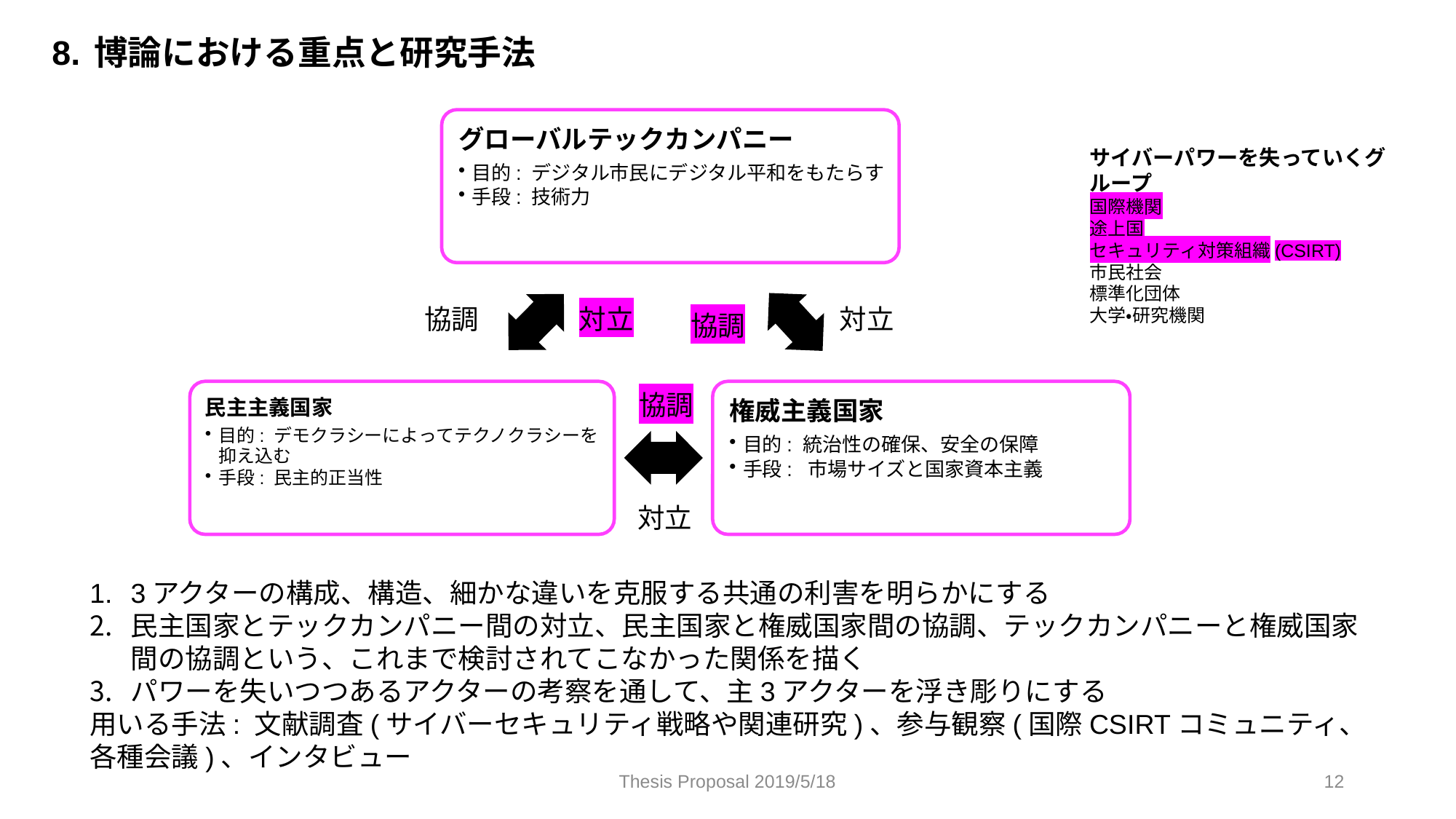

# 8. 博論における重点と研究手法
グローバルテックカンパニー
目的: デジタル市民にデジタル平和をもたらす
手段: 技術力

権威主義国家
目的: 統治性の確保、安全の保障
手段:  市場サイズと国家資本主義

民主主義国家
目的: デモクラシーによってテクノクラシーを抑え込む
手段: 民主的正当性

サイバーパワーを失っていくグループ
国際機関
途上国
セキュリティ対策組織(CSIRT)
市民社会
標準化団体
大学・研究機関

協調
対立
対立
協調
協調
対立
3アクターの構成、構造、細かな違いを克服する共通の利害を明らかにする
民主国家とテックカンパニー間の対立、民主国家と権威国家間の協調、テックカンパニーと権威国家間の協調という、これまで検討されてこなかった関係を描く
パワーを失いつつあるアクターの考察を通して、主3アクターを浮き彫りにする
用いる手法: 文献調査(サイバーセキュリティ戦略や関連研究)、参与観察(国際CSIRTコミュニティ、各種会議)、インタビュー

Thesis Proposal 2019/5/18
12